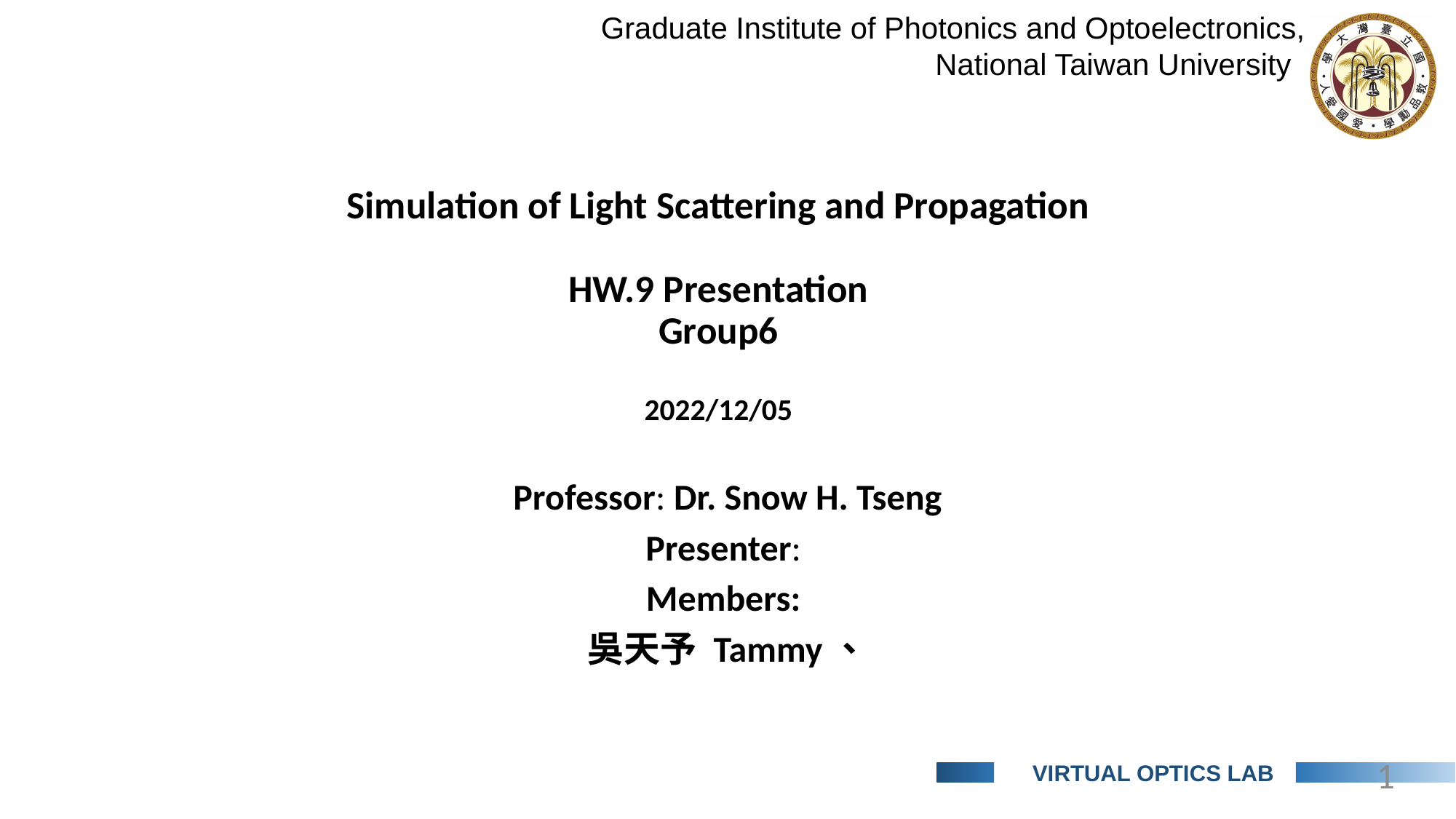

# Simulation of Light Scattering and Propagation HW.9 Presentation Group6 2022/12/05
Professor: Dr. Snow H. Tseng
Presenter:
Members:
吳天予 Tammy、
1